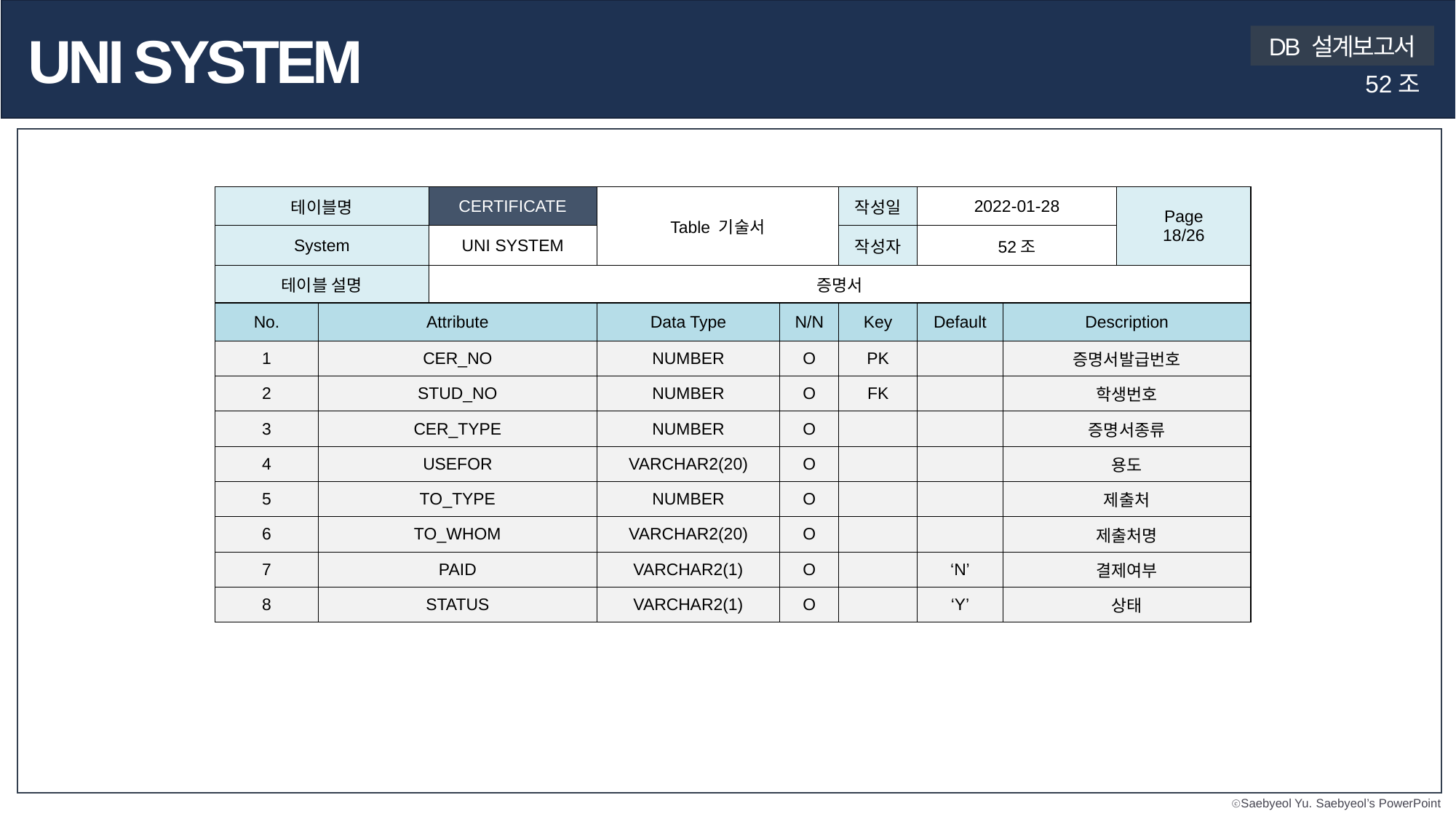

UNI SYSTEM
DB 설계보고서
52조

| 테이블명 |  | CERTIFICATE | Table 기술서 |  | 작성일 | 2022-01-28 |  | Page 18/26 |
| --- | --- | --- | --- | --- | --- | --- | --- | --- |
| System |  | UNI SYSTEM |  |  | 작성자 | 52조 |  |  |
| 테이블 설명 |  | 증명서 |  |  |  |  |  |  |
| No. | Attribute |  | Data Type | N/N | Key | Default | Description |  |
| 1 | CER\_NO |  | NUMBER | O | PK |  | 증명서발급번호 |  |
| 2 | STUD\_NO |  | NUMBER | O | FK |  | 학생번호 |  |
| 3 | CER\_TYPE |  | NUMBER | O |  |  | 증명서종류 |  |
| 4 | USEFOR |  | VARCHAR2(20) | O |  |  | 용도 |  |
| 5 | TO\_TYPE |  | NUMBER | O |  |  | 제출처 |  |
| 6 | TO\_WHOM |  | VARCHAR2(20) | O |  |  | 제출처명 |  |
| 7 | PAID |  | VARCHAR2(1) | O |  | ‘N’ | 결제여부 |  |
| 8 | STATUS |  | VARCHAR2(1) | O |  | ‘Y’ | 상태 |  |